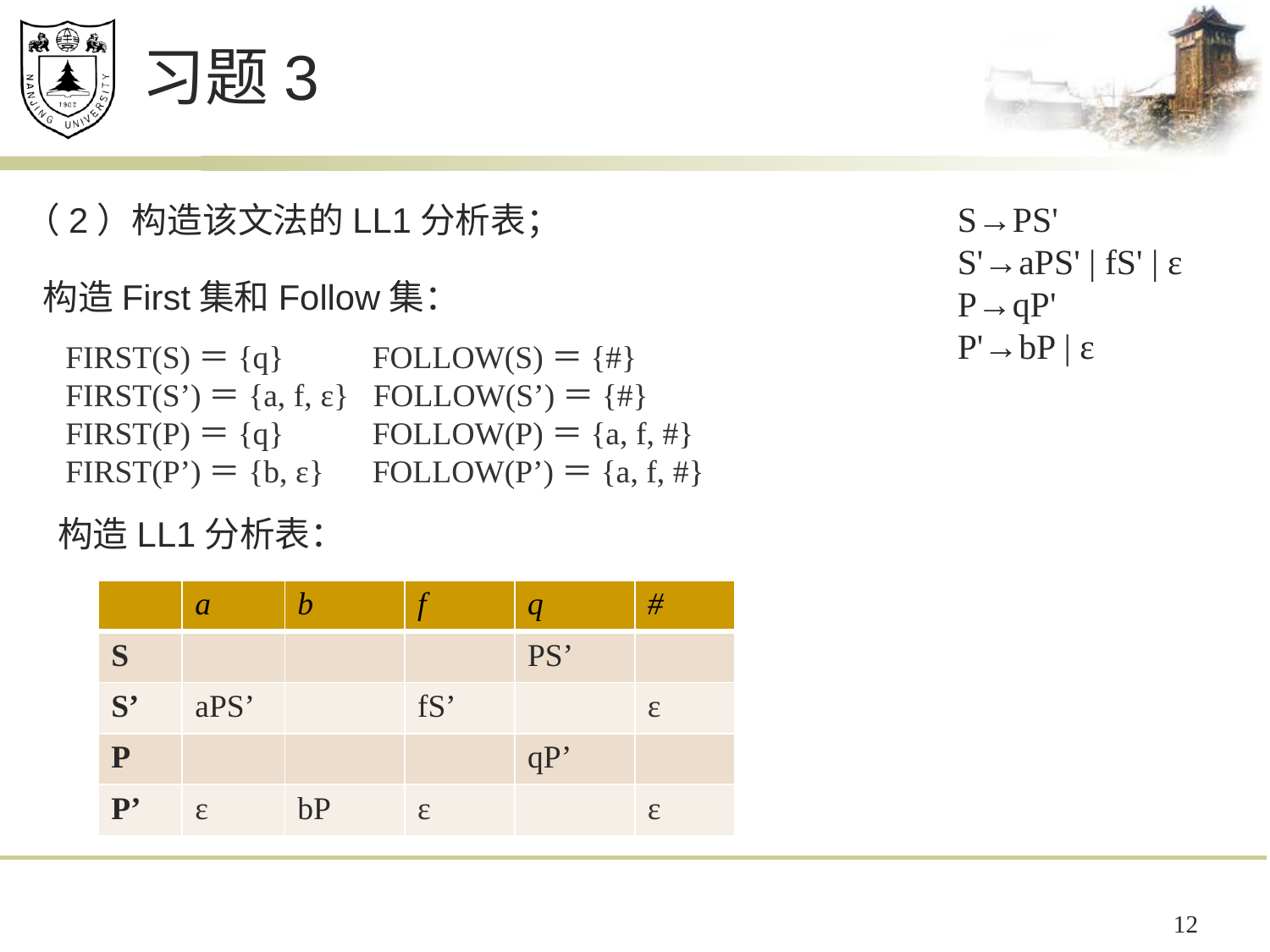

# 习题3
S→PS'
S'→aPS' | fS' | ε
P→qP'
P'→bP | ε
（2）构造该文法的LL1分析表；
构造First集和Follow集：
FIRST(S)＝{q}           FOLLOW(S)＝{#}
FIRST(S’)＝{a, f, ε}   FOLLOW(S’)＝{#}
FIRST(P)＝{q}           FOLLOW(P)＝{a, f, #}
FIRST(P’)＝{b, ε}      FOLLOW(P’)＝{a, f, #}
构造LL1分析表：
|  | a | b | f | q | # |
| --- | --- | --- | --- | --- | --- |
| S |  |  |  | PS’ |  |
| S’ | aPS’ |  | fS’ |  | ε |
| P |  |  |  | qP’ |  |
| P’ | ε | bP | ε |  | ε |